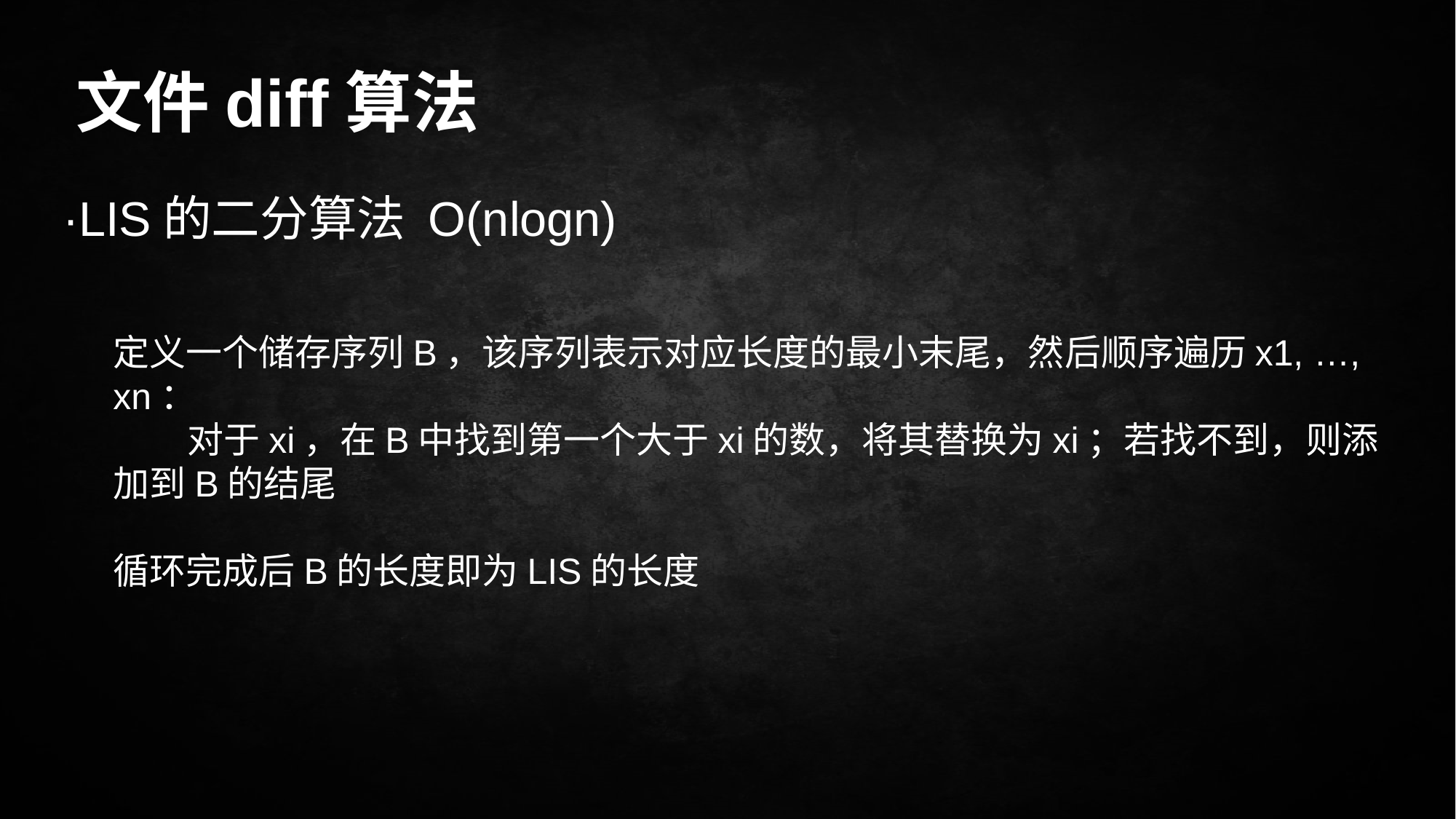

文件diff算法
·LIS的二分算法 O(nlogn)
定义一个储存序列B，该序列表示对应长度的最小末尾，然后顺序遍历x1, …, xn：
        对于xi，在B中找到第一个大于xi的数，将其替换为xi；若找不到，则添加到B的结尾

循环完成后B的长度即为LIS的长度